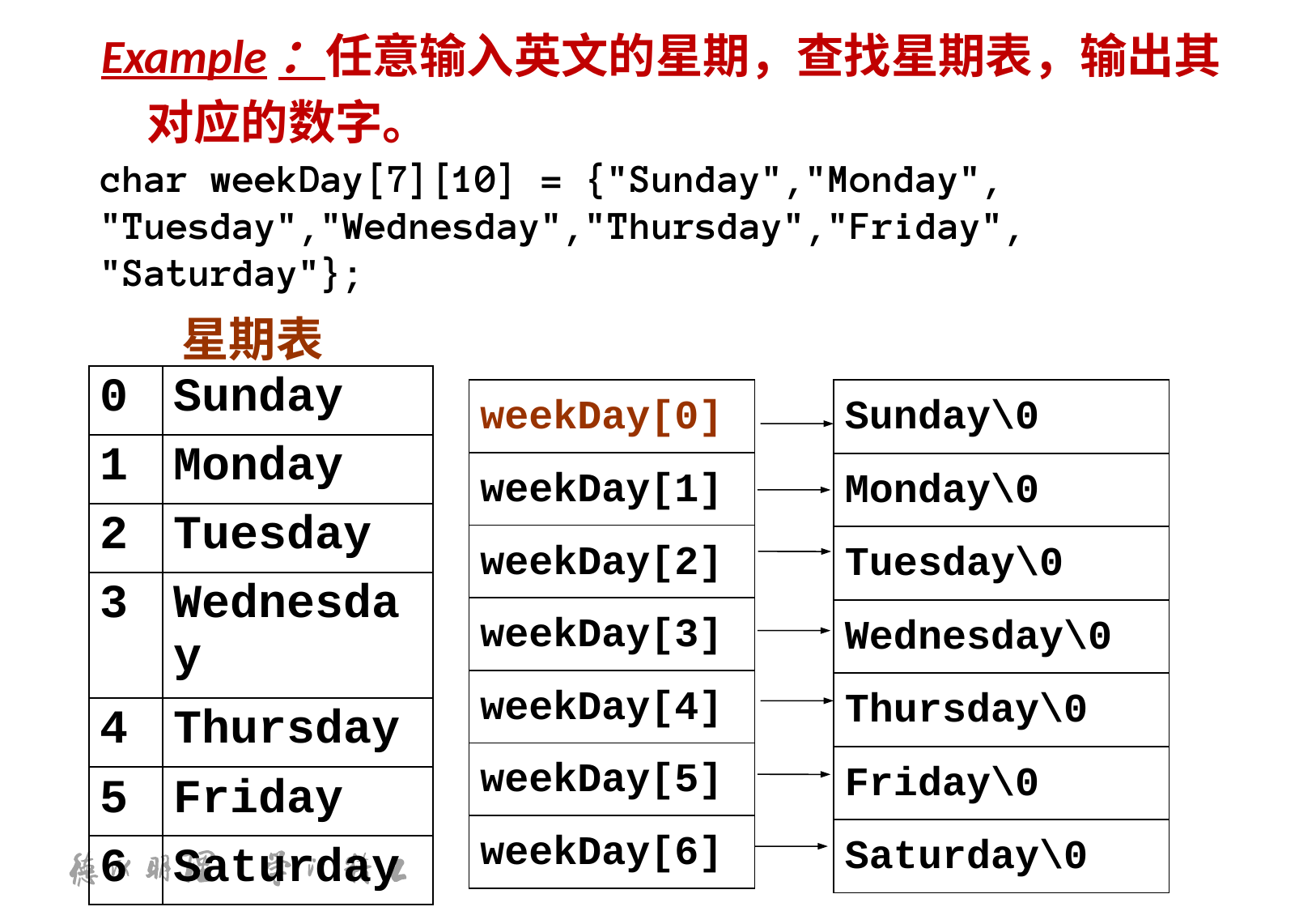

Example：任意输入英文的星期，查找星期表，输出其对应的数字。
char weekDay[7][10] = {"Sunday","Monday",
"Tuesday","Wednesday","Thursday","Friday",
"Saturday"};
星期表

| 0 | Sunday |
| --- | --- |
| 1 | Monday |
| 2 | Tuesday |
| 3 | Wednesday |
| 4 | Thursday |
| 5 | Friday |
| 6 | Saturday |
| weekDay[0] |
| --- |
| weekDay[1] |
| weekDay[2] |
| weekDay[3] |
| weekDay[4] |
| weekDay[5] |
| weekDay[6] |
| Sunday\0 |
| --- |
| Monday\0 |
| Tuesday\0 |
| Wednesday\0 |
| Thursday\0 |
| Friday\0 |
| Saturday\0 |

68